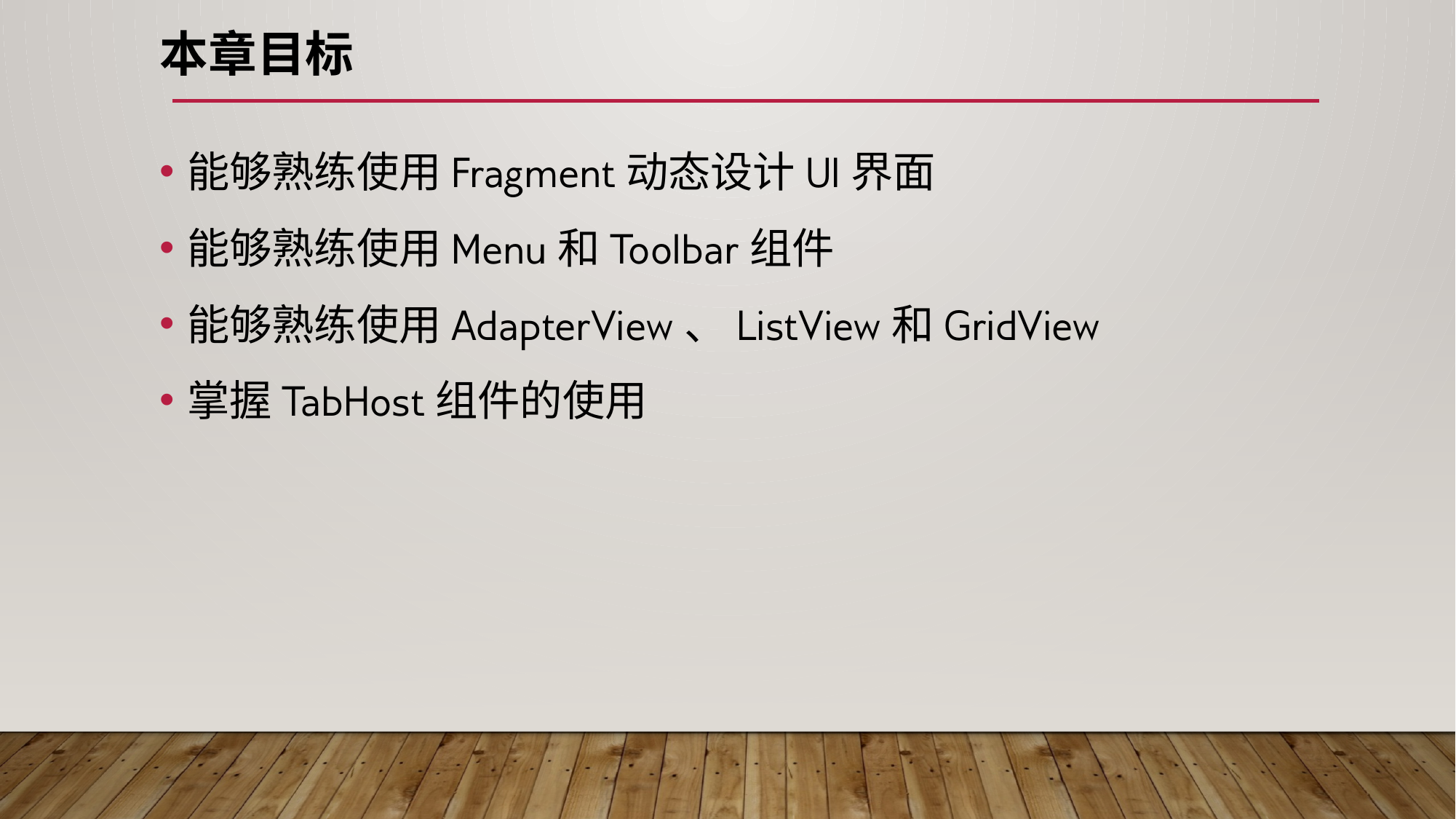

# 本章目标
能够熟练使用Fragment动态设计UI界面
能够熟练使用Menu和Toolbar组件
能够熟练使用AdapterView、ListView和GridView
掌握TabHost组件的使用